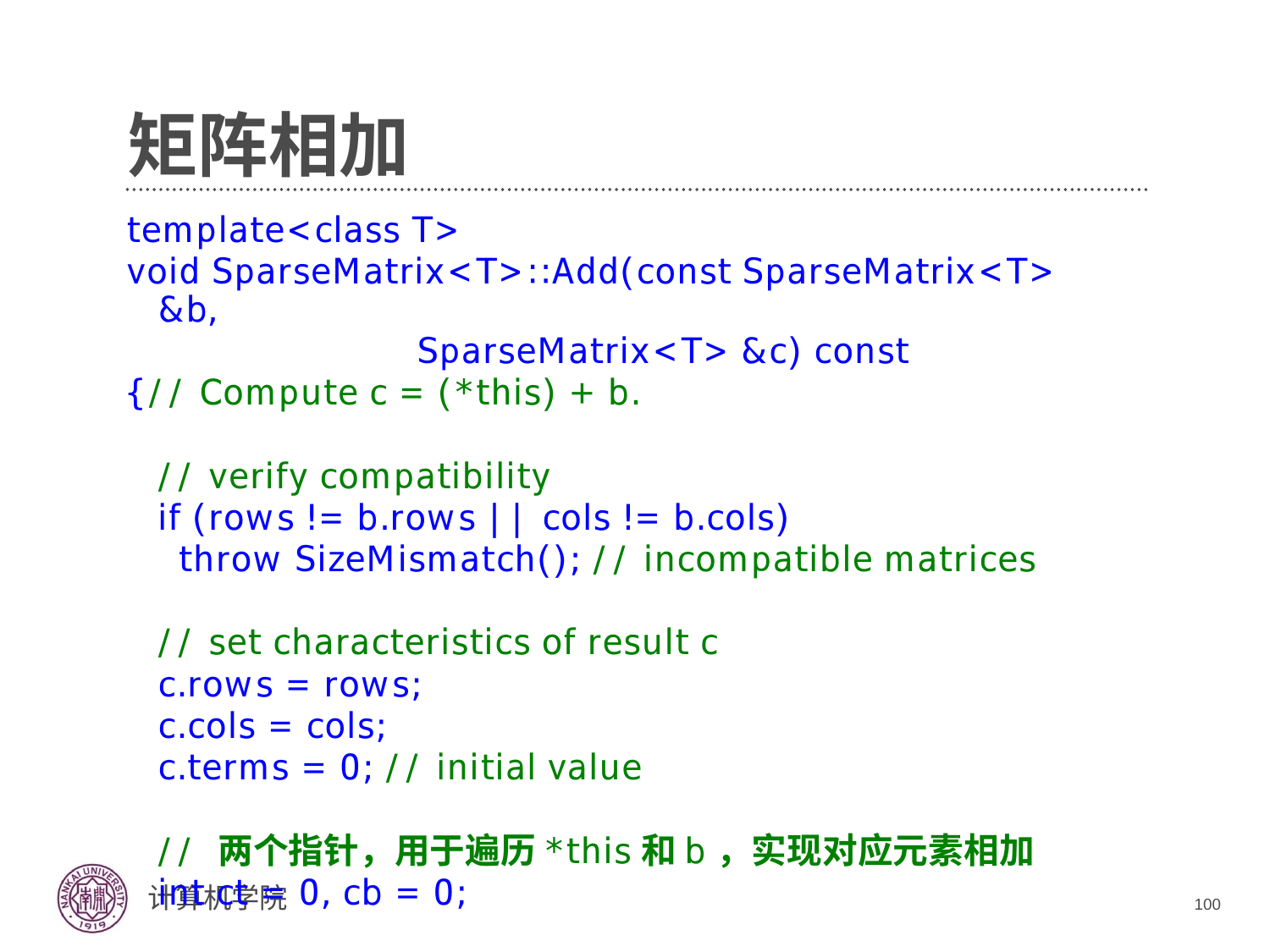

# 矩阵相加
template<class T>
void SparseMatrix<T>::Add(const SparseMatrix<T> &b,
                            SparseMatrix<T> &c) const
{// Compute c = (*this) + b.

   // verify compatibility
   if (rows != b.rows || cols != b.cols)
     throw SizeMismatch(); // incompatible matrices

   // set characteristics of result c
   c.rows = rows;
   c.cols = cols;
   c.terms = 0; // initial value

   // 两个指针，用于遍历*this和b，实现对应元素相加
   int ct = 0, cb = 0;
100